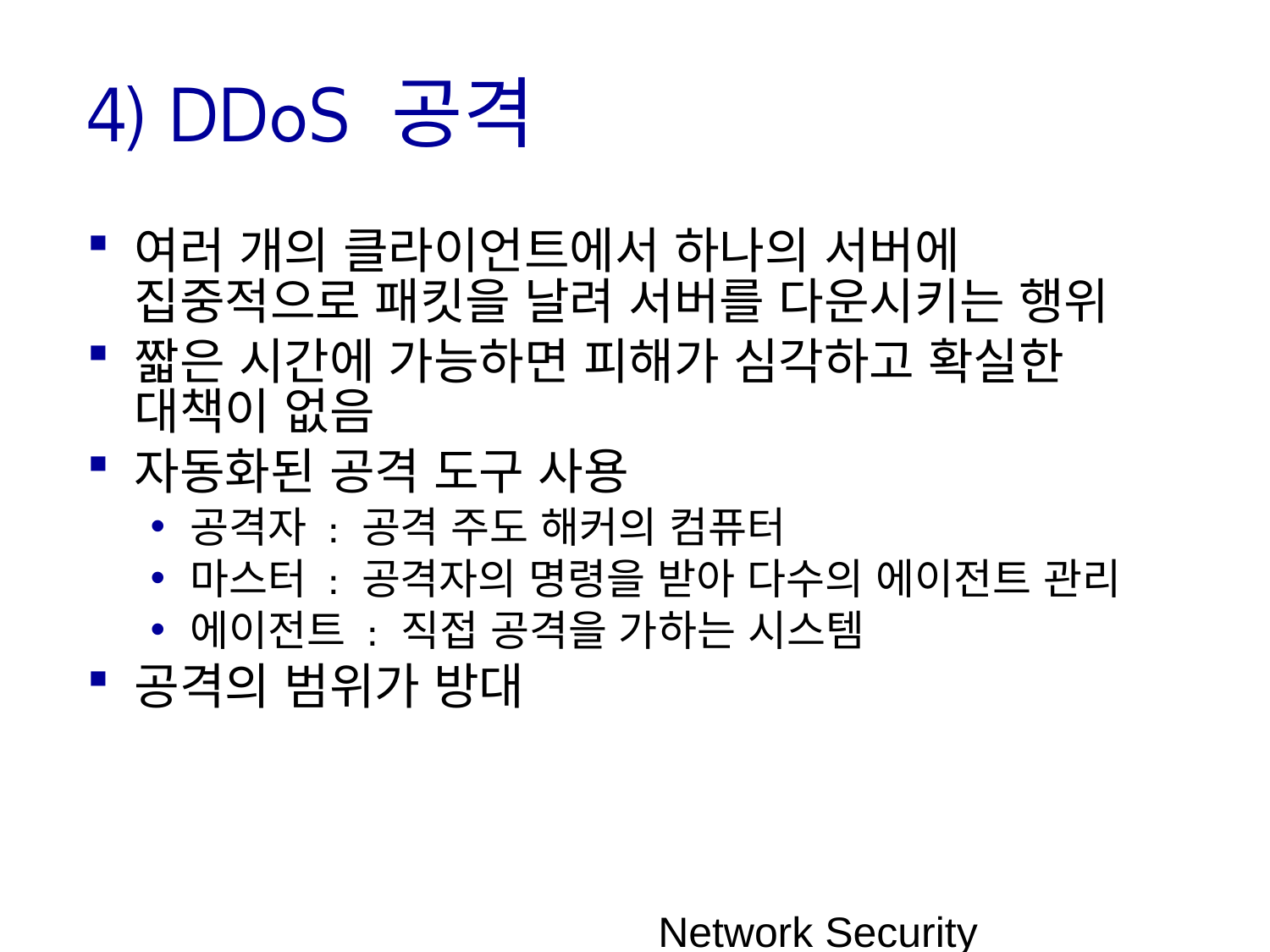

# 4) DDoS 공격
여러 개의 클라이언트에서 하나의 서버에 집중적으로 패킷을 날려 서버를 다운시키는 행위
짧은 시간에 가능하면 피해가 심각하고 확실한 대책이 없음
자동화된 공격 도구 사용
공격자 : 공격 주도 해커의 컴퓨터
마스터 : 공격자의 명령을 받아 다수의 에이전트 관리
에이전트 : 직접 공격을 가하는 시스템
공격의 범위가 방대
Network Security